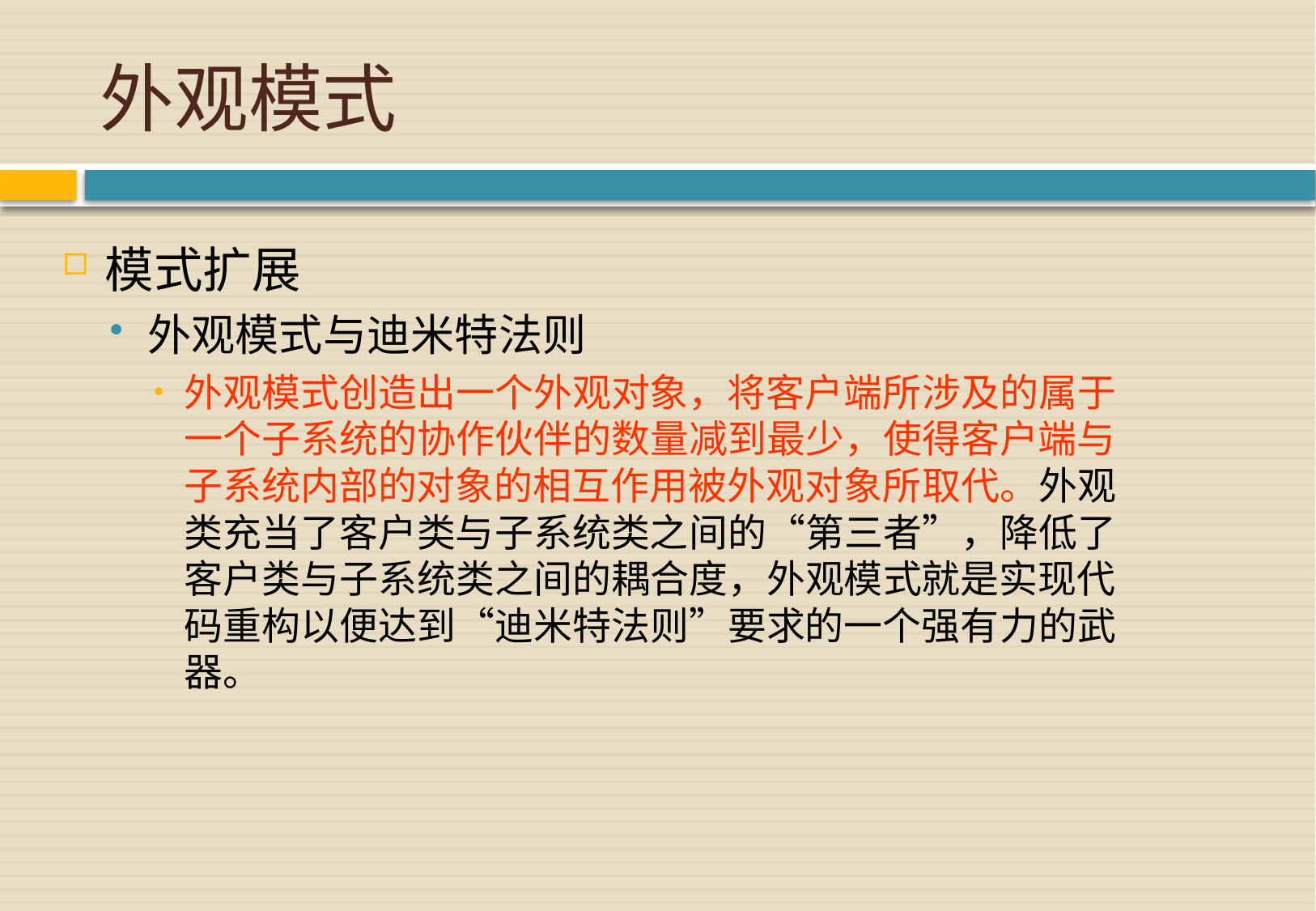

# 外观模式
模式扩展
外观模式与迪米特法则
外观模式创造出一个外观对象，将客户端所涉及的属于一个子系统的协作伙伴的数量减到最少，使得客户端与子系统内部的对象的相互作用被外观对象所取代。外观类充当了客户类与子系统类之间的“第三者”，降低了客户类与子系统类之间的耦合度，外观模式就是实现代码重构以便达到“迪米特法则”要求的一个强有力的武器。